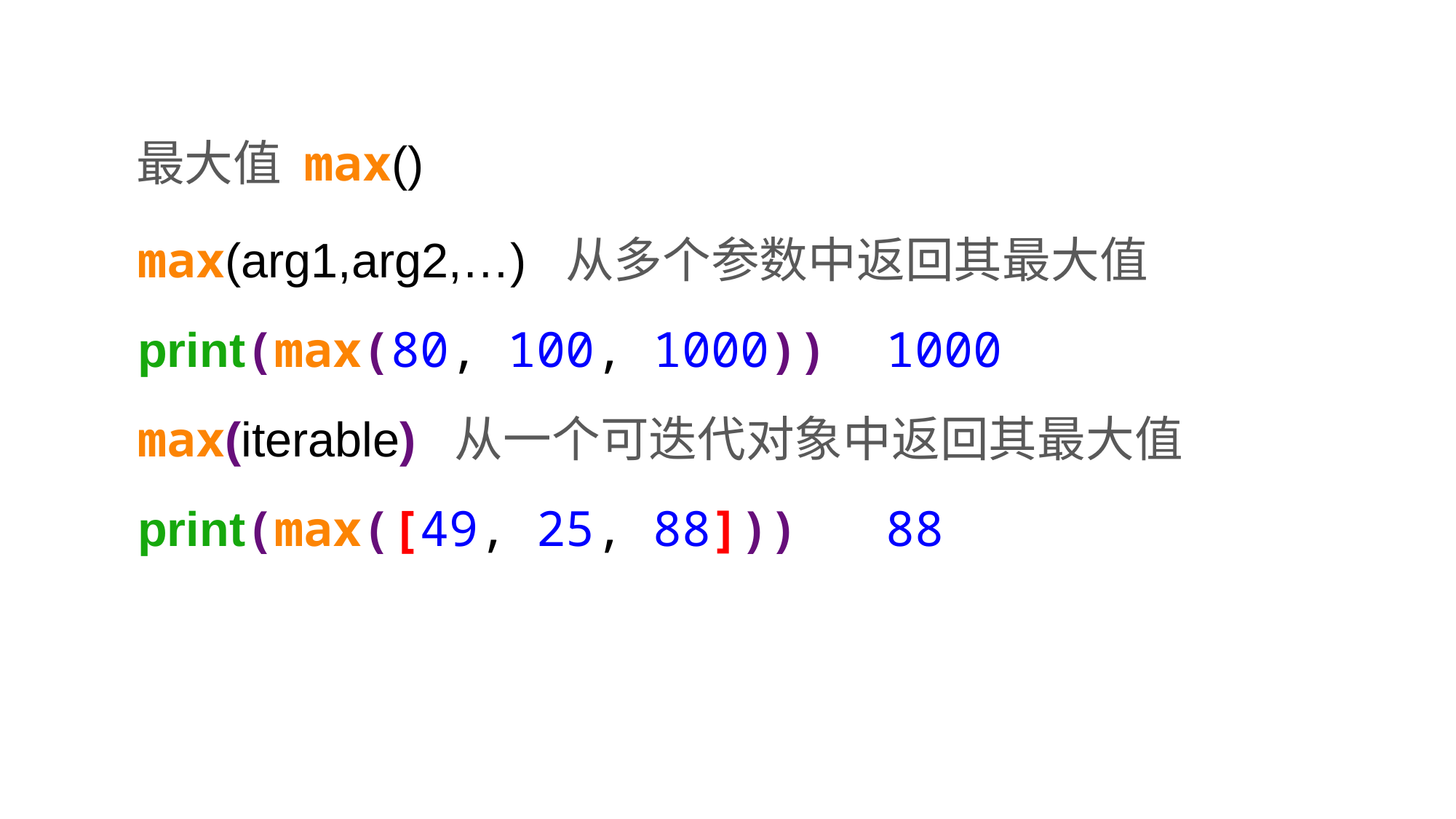

最大值 max()
max(arg1,arg2,…)  从多个参数中返回其最大值
print(max(80, 100, 1000))  1000
max(iterable)  从一个可迭代对象中返回其最大值
print(max([49, 25, 88]))   88